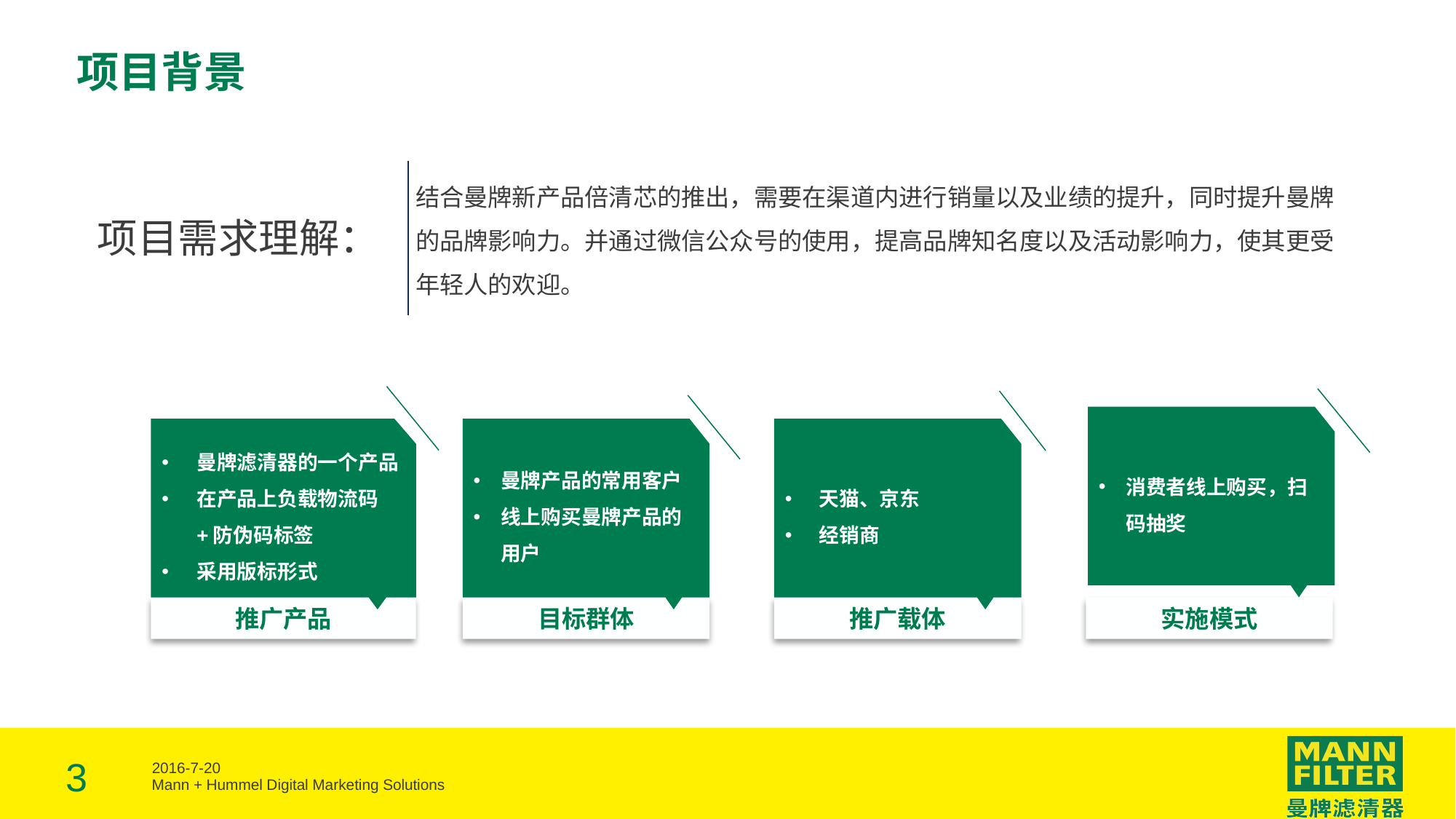

项目背景
结合曼牌新产品倍清芯的推出，需要在渠道内进行销量以及业绩的提升，同时提升曼牌的品牌影响力。并通过微信公众号的使用，提高品牌知名度以及活动影响力，使其更受年轻人的欢迎。
项目需求理解：
曼牌滤清器的一个产品
在产品上负载物流码+防伪码标签
采用版标形式
推广产品
消费者线上购买，扫码抽奖
实施模式
天猫、京东
经销商
推广载体
曼牌产品的常用客户
线上购买曼牌产品的用户
目标群体